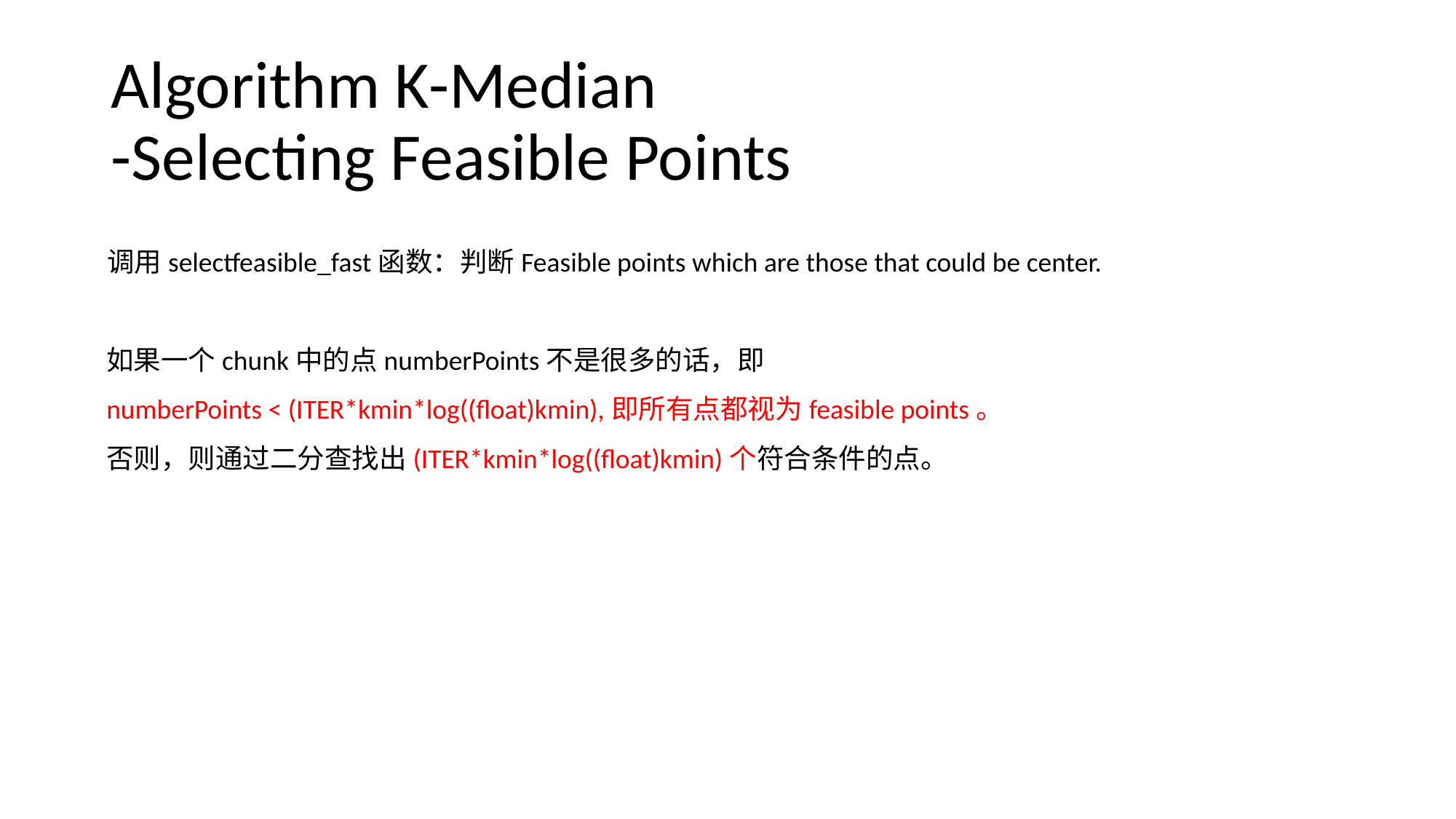

# Algorithm K-Median -Selecting Feasible Points
调用selectfeasible_fast函数：判断Feasible points which are those that could be center.
如果一个chunk中的点numberPoints不是很多的话，即
numberPoints < (ITER*kmin*log((float)kmin),即所有点都视为feasible points。
否则，则通过二分查找出(ITER*kmin*log((float)kmin)个符合条件的点。